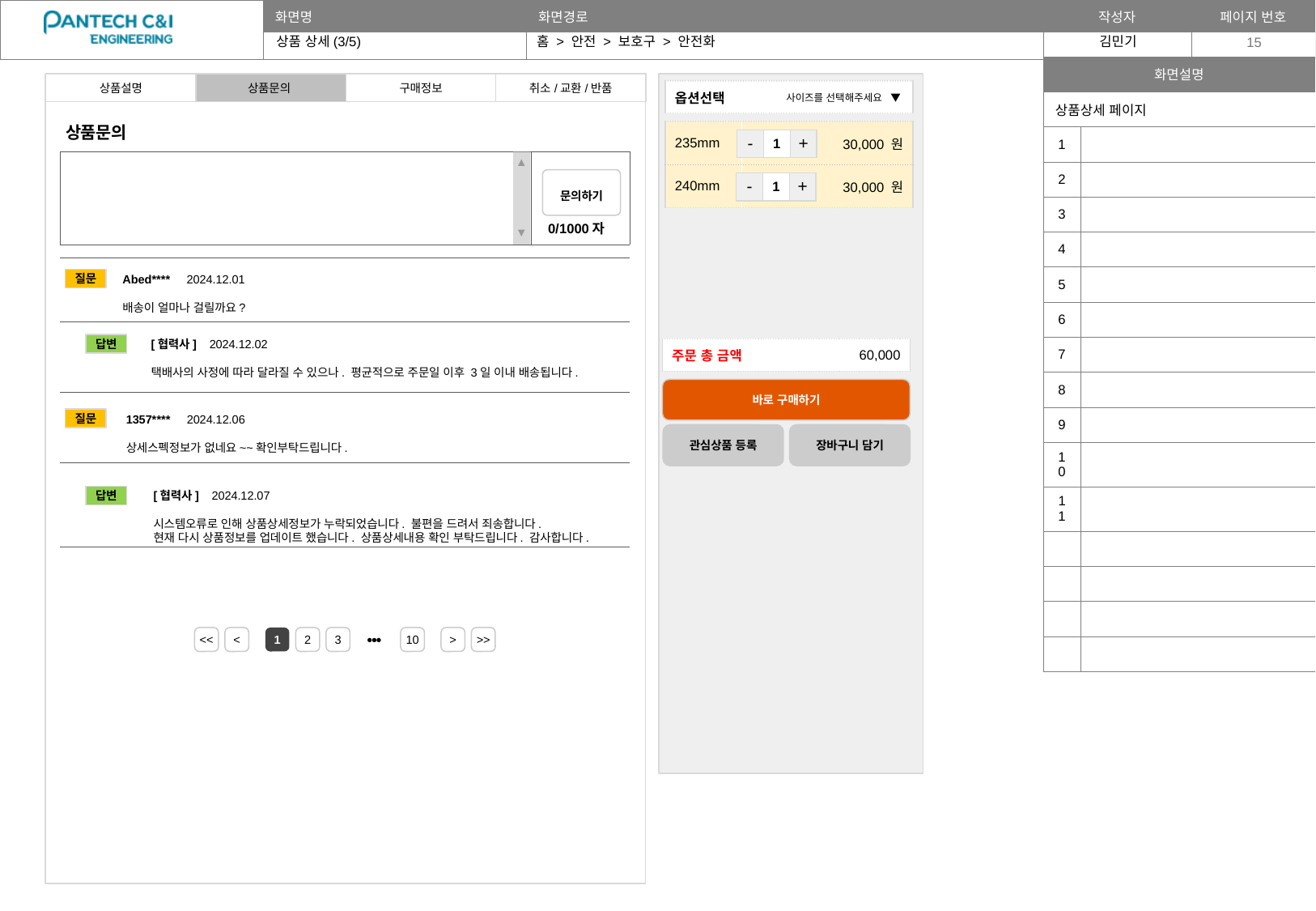

상품 상세(3/5)
홈 > 안전 > 보호구 > 안전화
15
| 화면설명 |  |
| --- | --- |
| 상품상세 페이지 |  |
| 1 |  |
| 2 |  |
| 3 |  |
| 4 |  |
| 5 |  |
| 6 |  |
| 7 |  |
| 8 |  |
| 9 |  |
| 10 |  |
| 11 |  |
|  |  |
|  |  |
|  |  |
|  |  |
| 상품설명 | 상품문의 | 구매정보 | 취소/교환/반품 |
| --- | --- | --- | --- |

| 옵션선택 | 사이즈를 선택해주세요 ▼ |
| --- | --- |
상품문의
| 235mm | 30,000 원 |
| --- | --- |
| 240mm | 30,000 원 |
| - | 1 | + |
| --- | --- | --- |
|  | 0/1000자 |
| --- | --- |
▲

▼
문의하기
| - | 1 | + |
| --- | --- | --- |
|  |
| --- |
|  |
|  |
|  |
Abed****     2024.12.01
배송이 얼마나 걸릴까요?
질문
[협력사]    2024.12.02
택배사의 사정에 따라 달라질 수 있으나. 평균적으로 주문일 이후 3일 이내 배송됩니다.
답변
| 주문 총 금액 | 60,000 |
| --- | --- |
바로 구매하기
1357****     2024.12.06
상세스펙정보가 없네요~~확인부탁드립니다.
질문
관심상품 등록
장바구니 담기
[협력사]    2024.12.07
시스템오류로 인해 상품상세정보가 누락되었습니다. 불편을 드려서 죄송합니다.
현재 다시 상품정보를 업데이트 했습니다. 상품상세내용 확인 부탁드립니다. 감사합니다.
답변
<<
<
1
2
3
⦁⦁⦁
10
>
>>